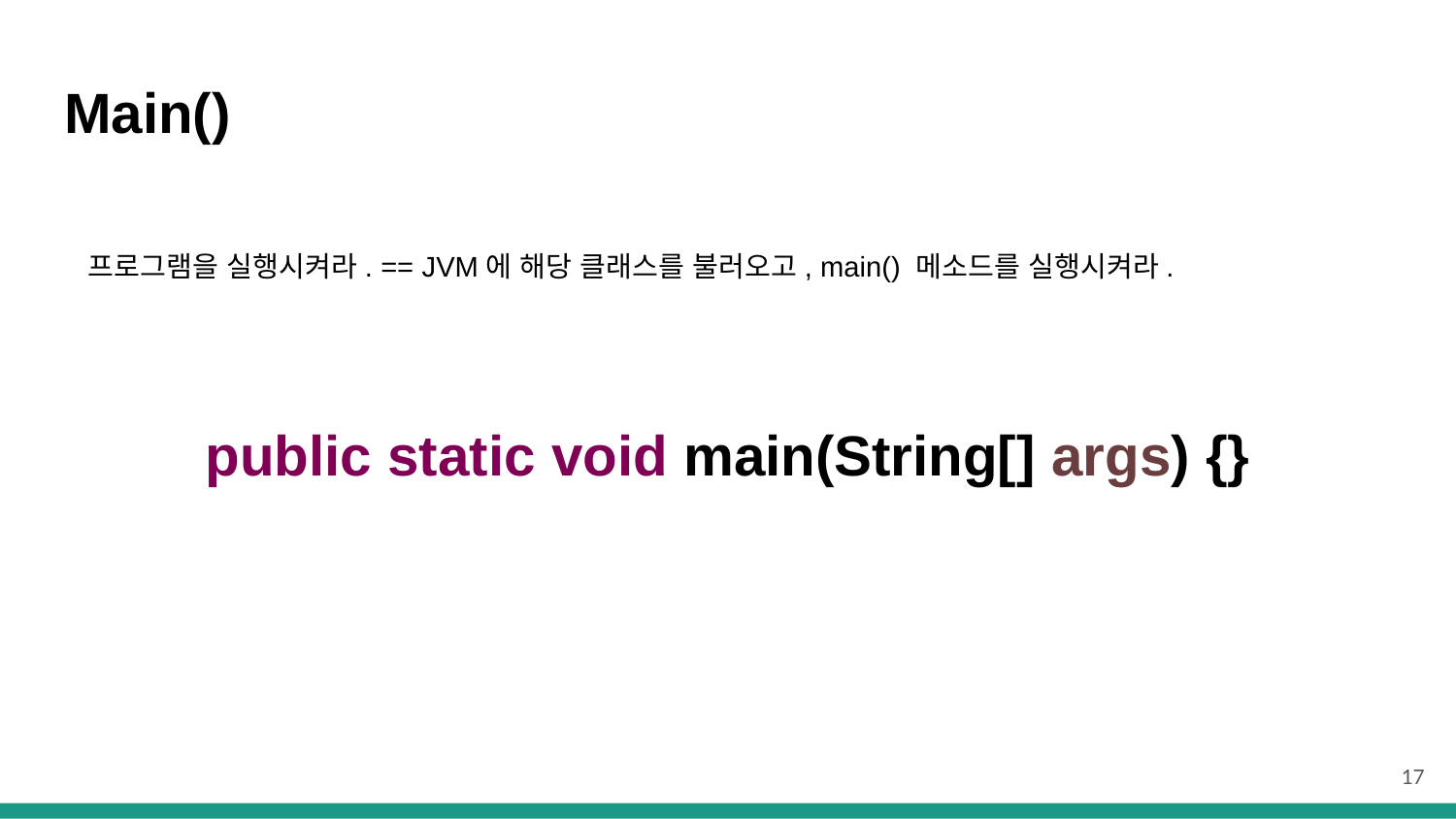

# Main()
프로그램을 실행시켜라. == JVM에 해당 클래스를 불러오고, main() 메소드를 실행시켜라.
public static void main(String[] args) {}
17